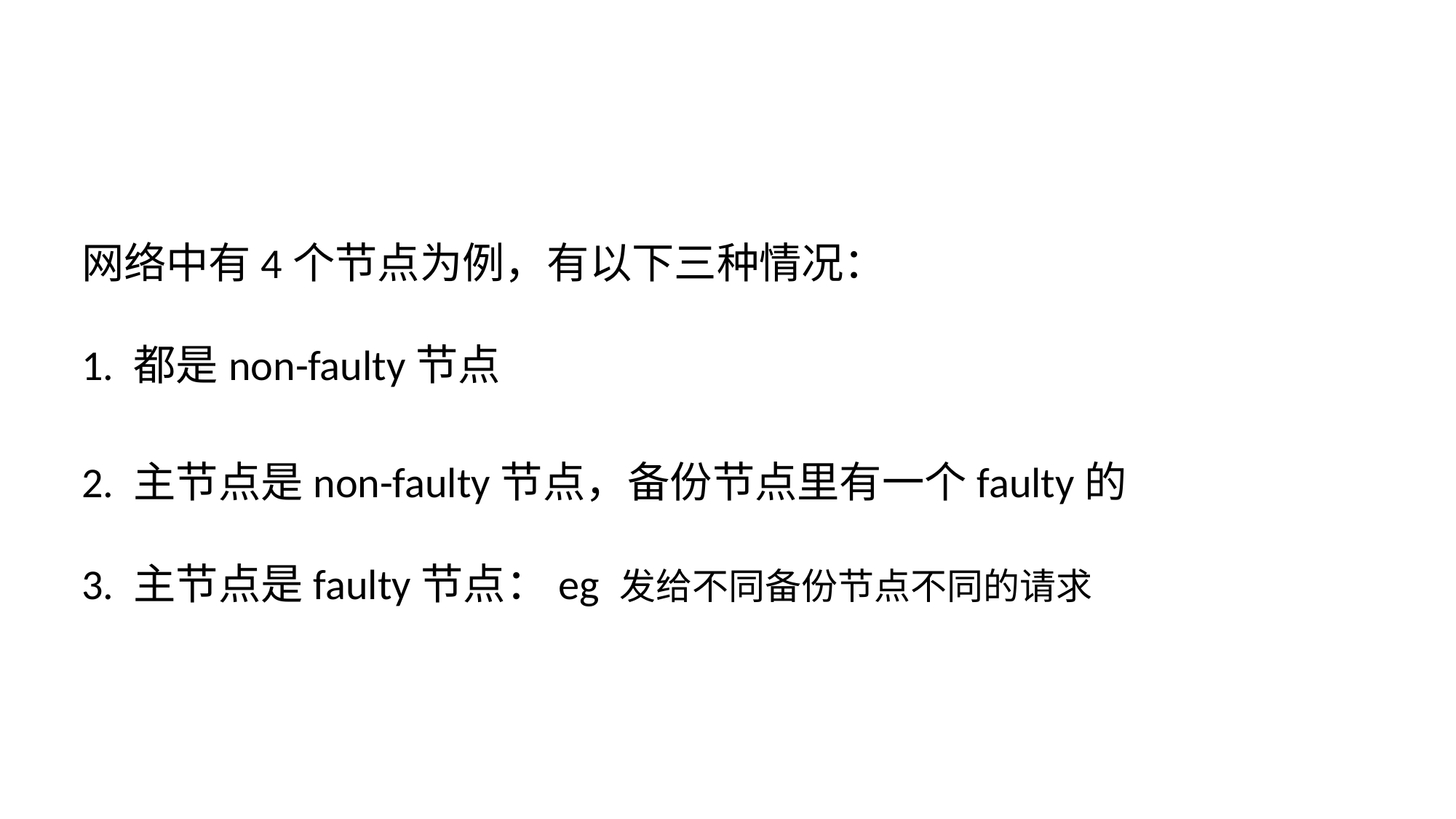

网络中有4个节点为例，有以下三种情况：
1. 都是non-faulty节点
2. 主节点是non-faulty节点，备份节点里有一个faulty的
3. 主节点是faulty节点：eg 发给不同备份节点不同的请求